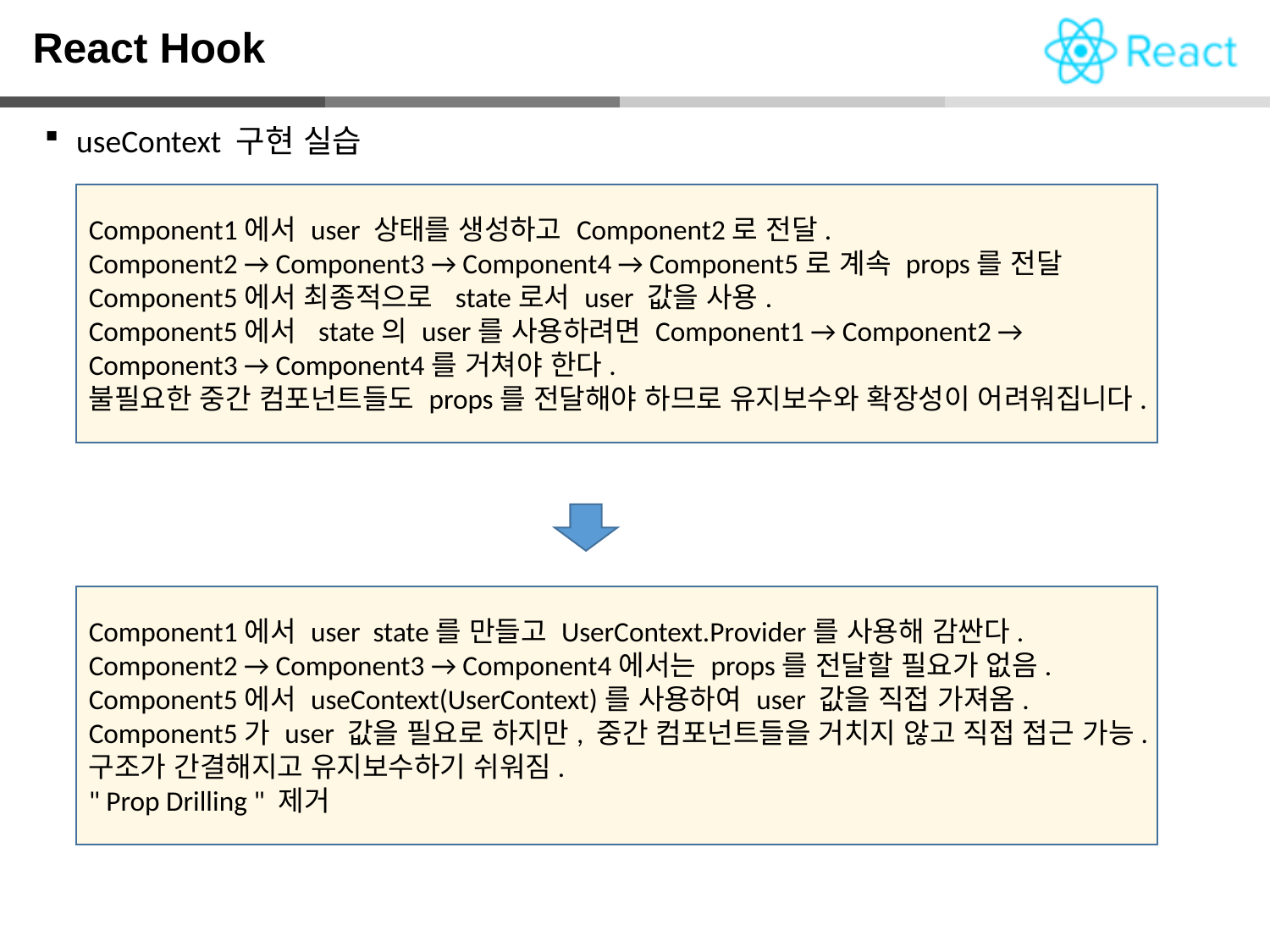

React Hook
useContext 구현 실습

Component1에서 user 상태를 생성하고 Component2로 전달.
Component2 → Component3 → Component4 → Component5로 계속 props를 전달
Component5에서 최종적으로  state로서 user 값을 사용.
Component5에서  state의 user를 사용하려면 Component1 → Component2 → Component3 → Component4를 거쳐야 한다.
불필요한 중간 컴포넌트들도 props를 전달해야 하므로 유지보수와 확장성이 어려워집니다.

Component1에서 user  state를 만들고 UserContext.Provider를 사용해 감싼다.
Component2 → Component3 → Component4에서는 props를 전달할 필요가 없음.
Component5에서 useContext(UserContext)를 사용하여 user 값을 직접 가져옴.
Component5가 user 값을 필요로 하지만, 중간 컴포넌트들을 거치지 않고 직접 접근 가능.
구조가 간결해지고 유지보수하기 쉬워짐.
" Prop Drilling " 제거